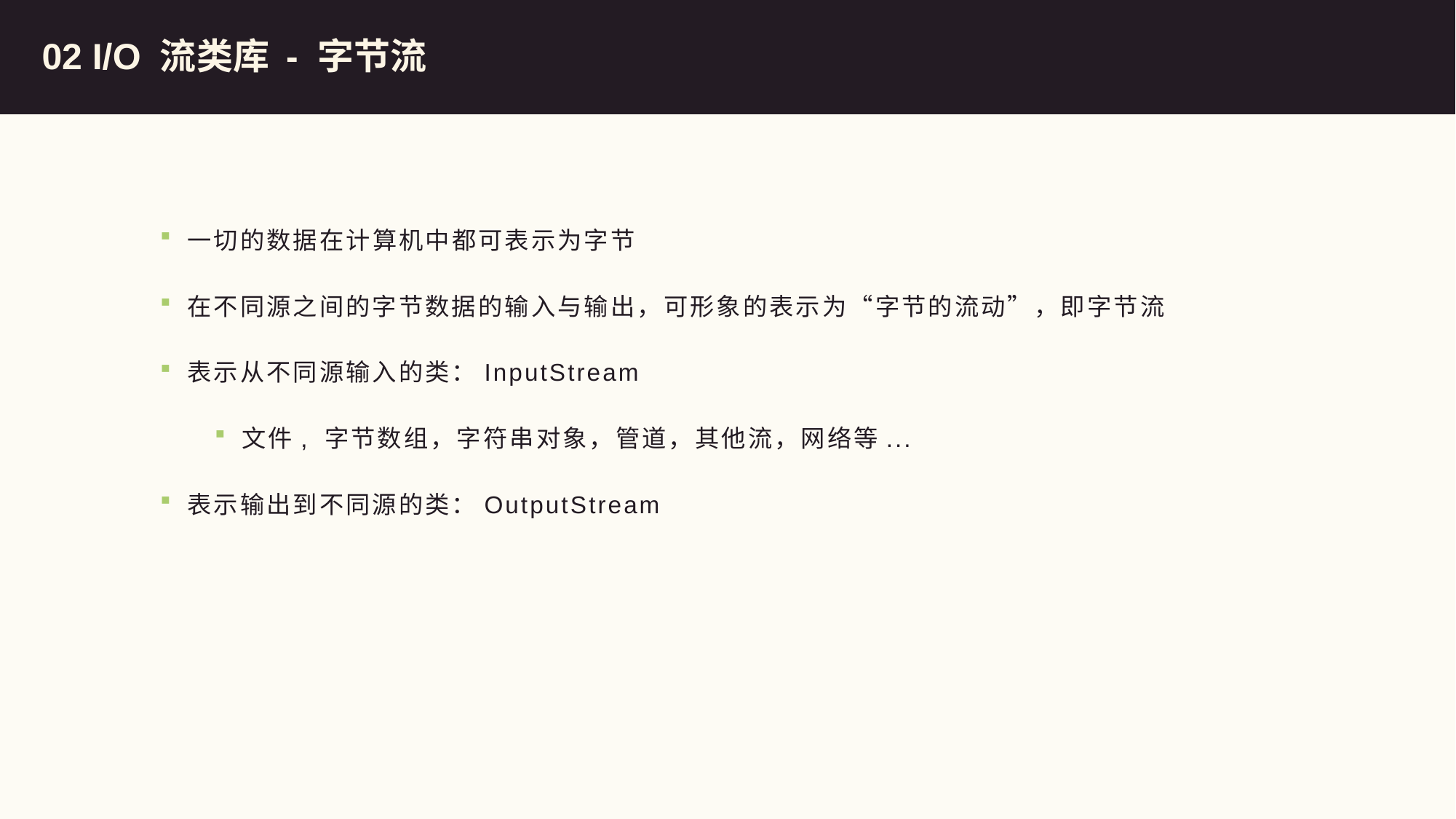

总结
02 I/O 流类库 - 字节流
一切的数据在计算机中都可表示为字节
在不同源之间的字节数据的输入与输出，可形象的表示为“字节的流动”，即字节流
表示从不同源输入的类：InputStream
文件, 字节数组，字符串对象，管道，其他流，网络等...
表示输出到不同源的类：OutputStream